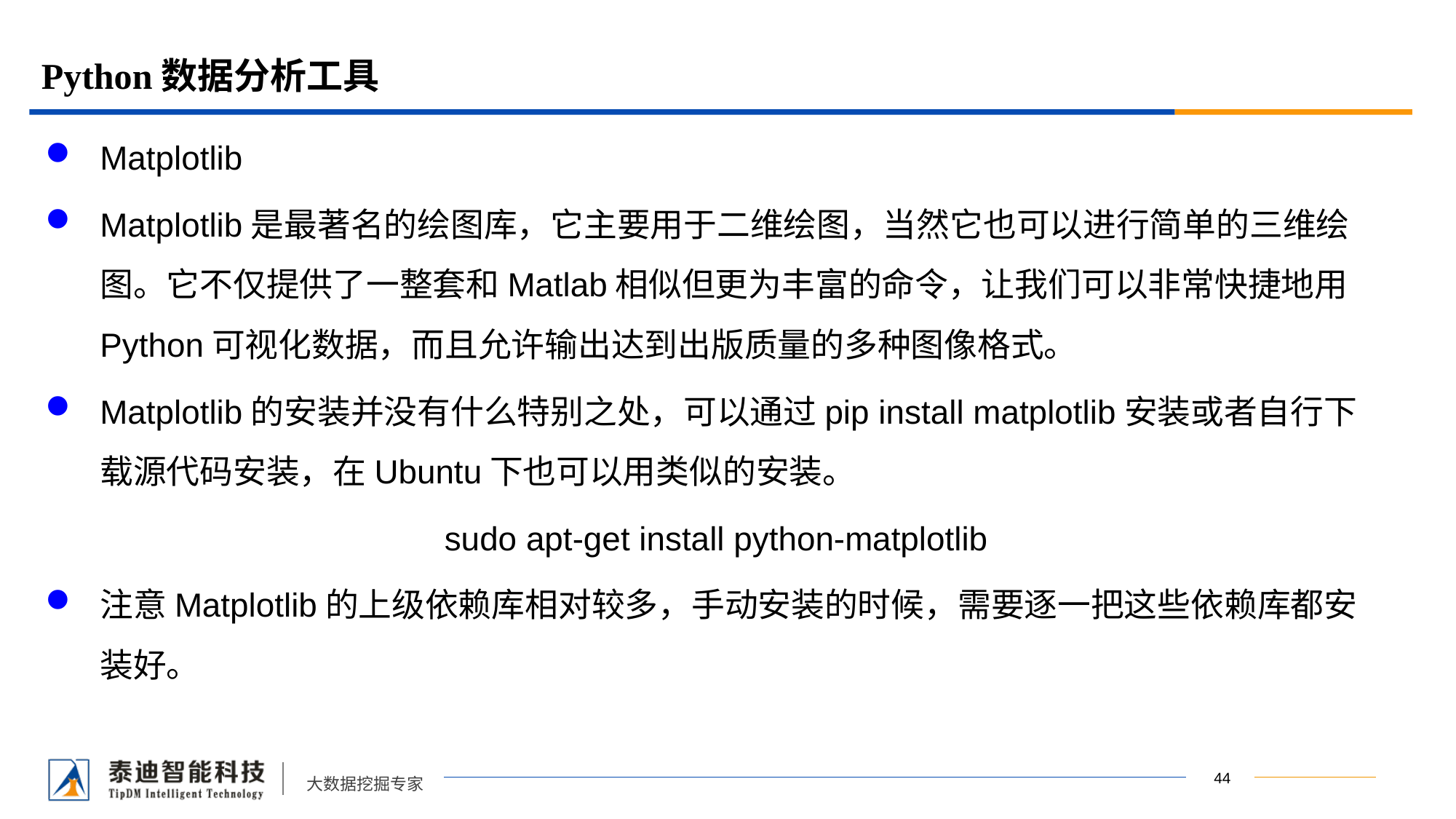

# Python数据分析工具
Matplotlib
Matplotlib是最著名的绘图库，它主要用于二维绘图，当然它也可以进行简单的三维绘图。它不仅提供了一整套和Matlab相似但更为丰富的命令，让我们可以非常快捷地用Python可视化数据，而且允许输出达到出版质量的多种图像格式。
Matplotlib的安装并没有什么特别之处，可以通过pip install matplotlib安装或者自行下载源代码安装，在Ubuntu下也可以用类似的安装。
sudo apt-get install python-matplotlib
注意Matplotlib的上级依赖库相对较多，手动安装的时候，需要逐一把这些依赖库都安装好。